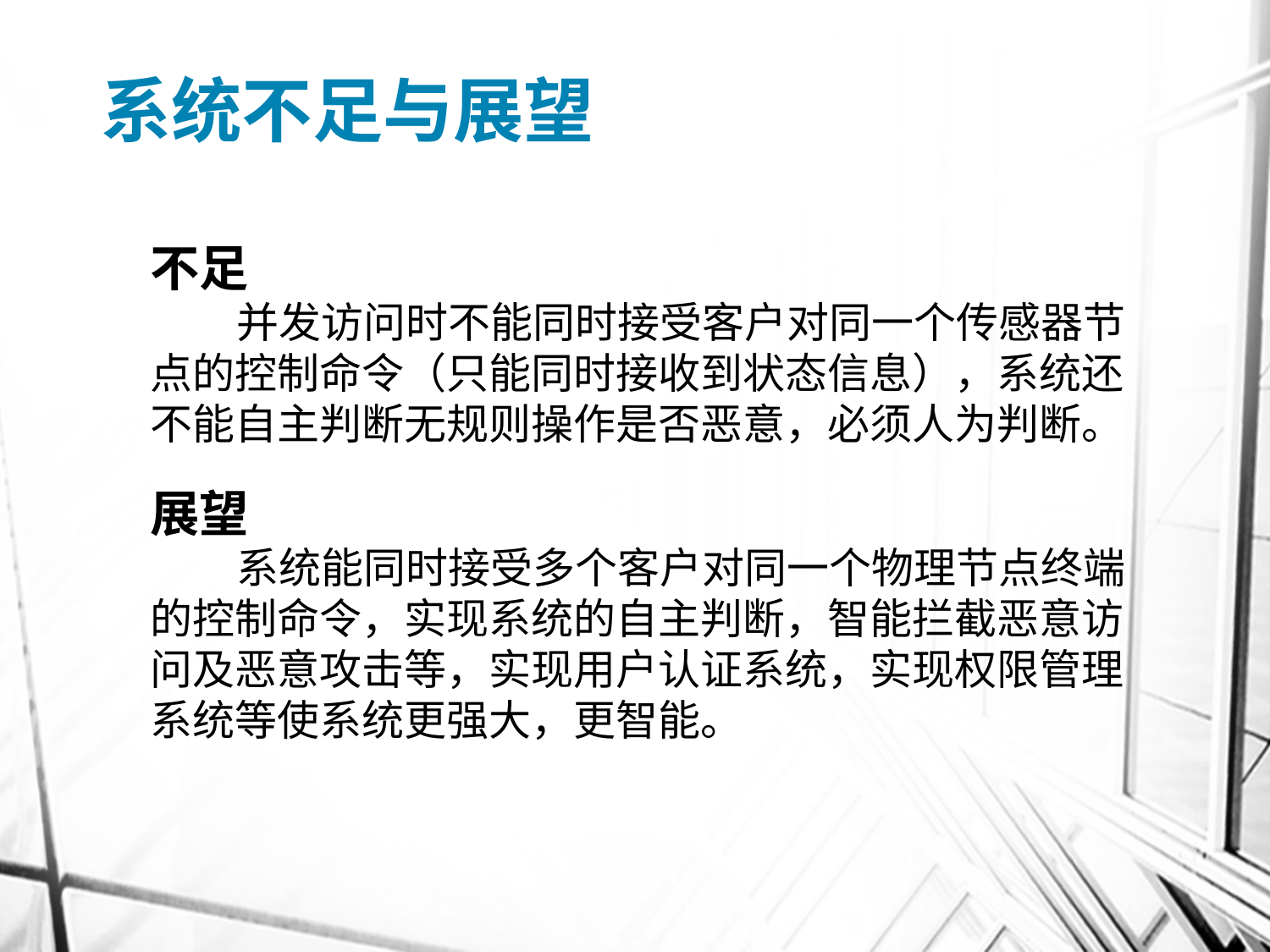

# 系统不足与展望
不足
        并发访问时不能同时接受客户对同一个传感器节点的控制命令（只能同时接收到状态信息），系统还不能自主判断无规则操作是否恶意，必须人为判断。
展望
        系统能同时接受多个客户对同一个物理节点终端的控制命令，实现系统的自主判断，智能拦截恶意访问及恶意攻击等，实现用户认证系统，实现权限管理系统等使系统更强大，更智能。